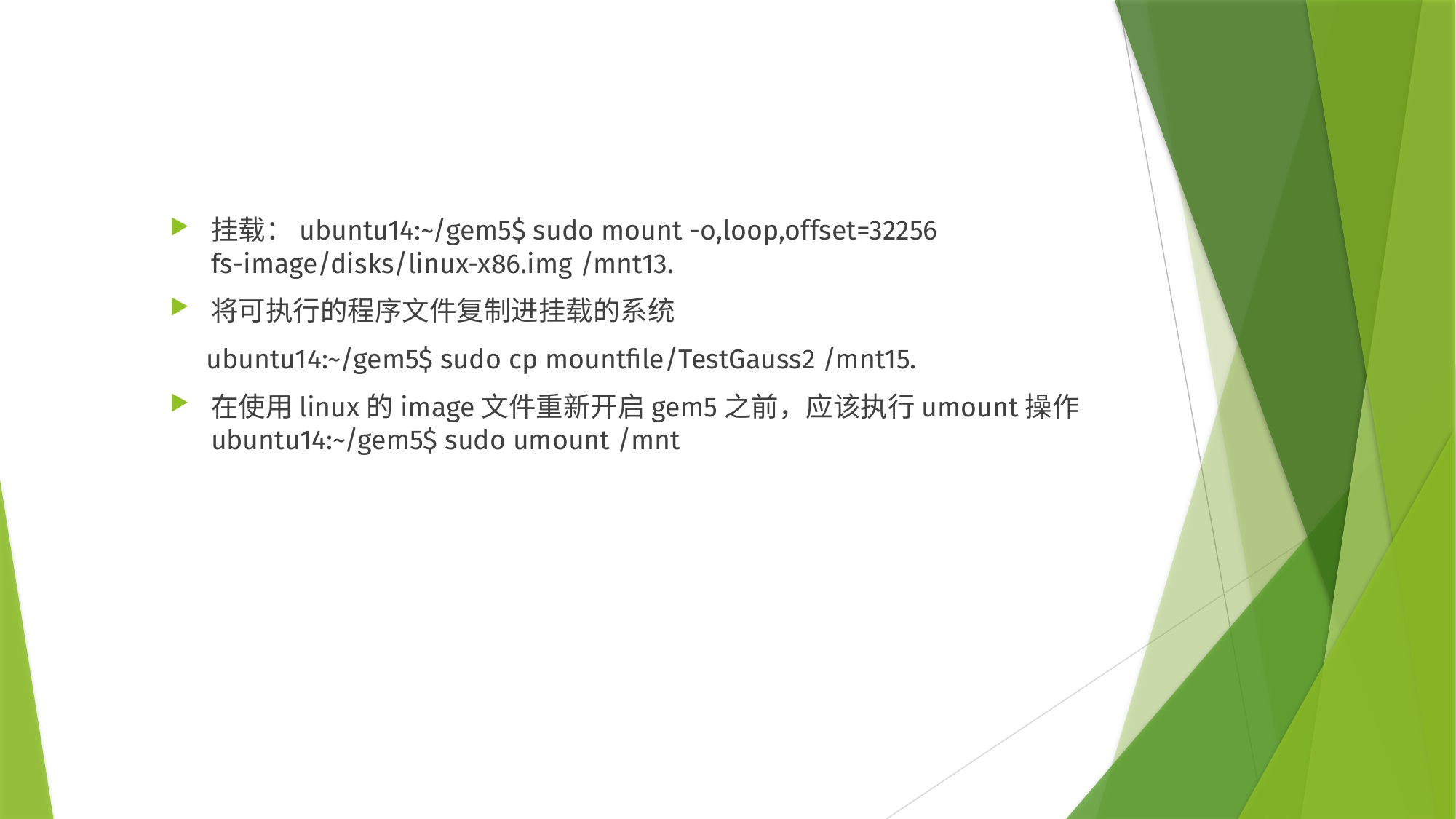

挂载：ubuntu14:~/gem5$ sudo mount -o,loop,offset=32256 fs-image/disks/linux-x86.img /mnt13.
将可执行的程序文件复制进挂载的系统
     ubuntu14:~/gem5$ sudo cp mountfile/TestGauss2 /mnt15.
在使用linux的image文件重新开启gem5之前，应该执行umount操作ubuntu14:~/gem5$ sudo umount /mnt